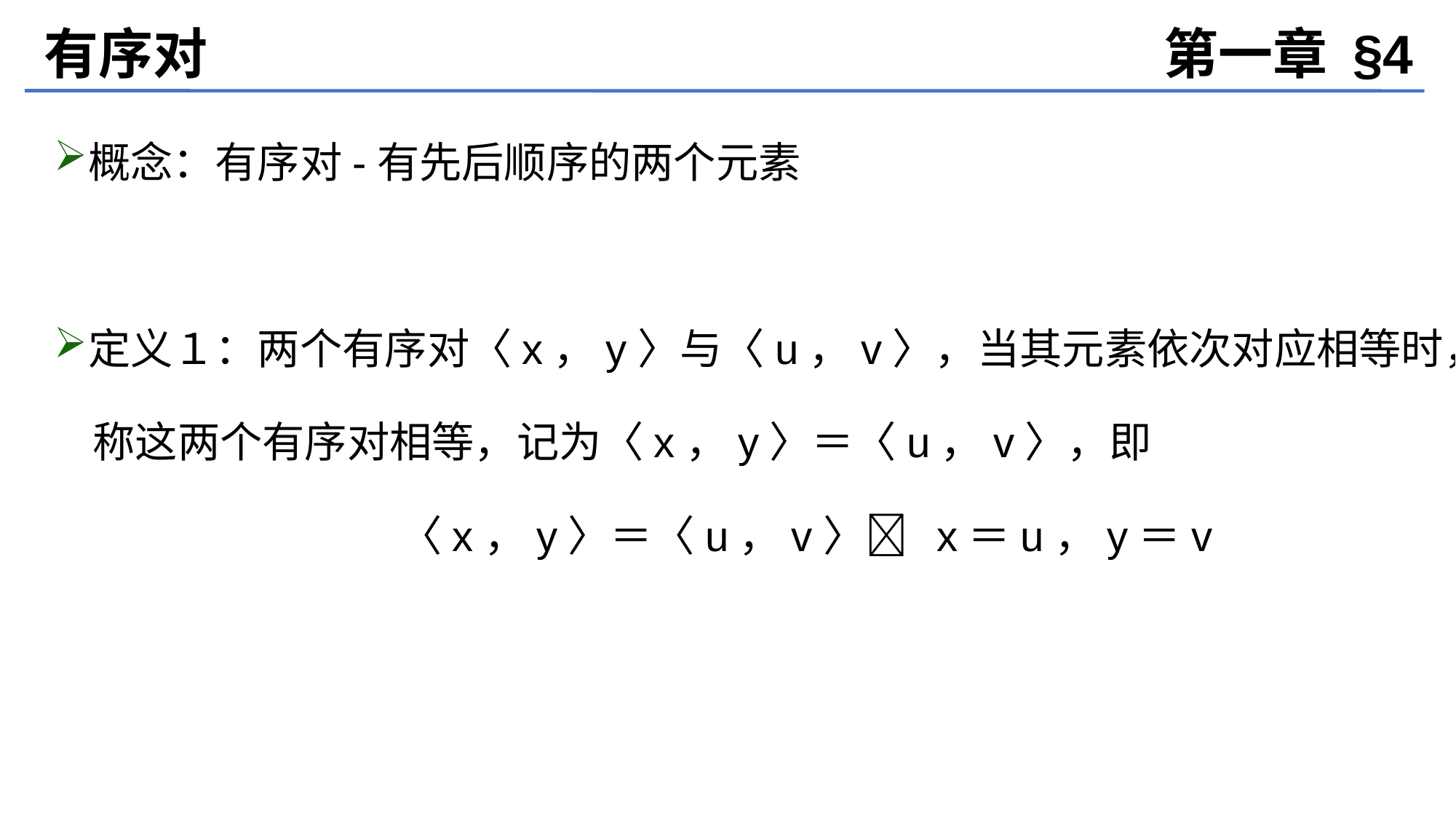

有序对
第一章 §4
概念：有序对-有先后顺序的两个元素

定义１：两个有序对〈x，y〉与〈u，v〉，当其元素依次对应相等时，
   称这两个有序对相等，记为〈x，y〉＝〈u，v〉，即
		〈x，y〉＝〈u，v〉⇔  x＝u，y＝v